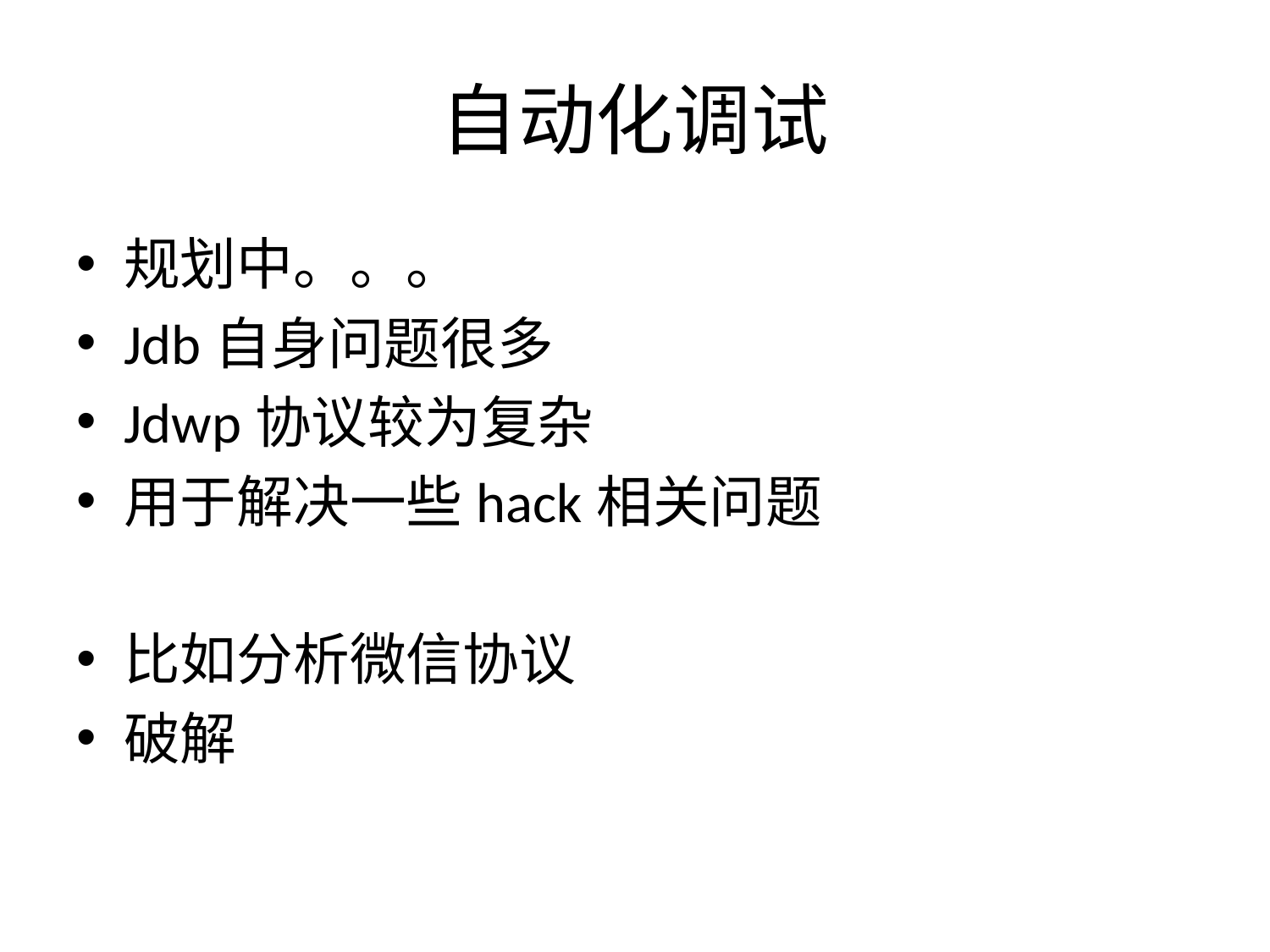

# 自动化调试
规划中。。。
Jdb自身问题很多
Jdwp协议较为复杂
用于解决一些hack相关问题

比如分析微信协议
破解